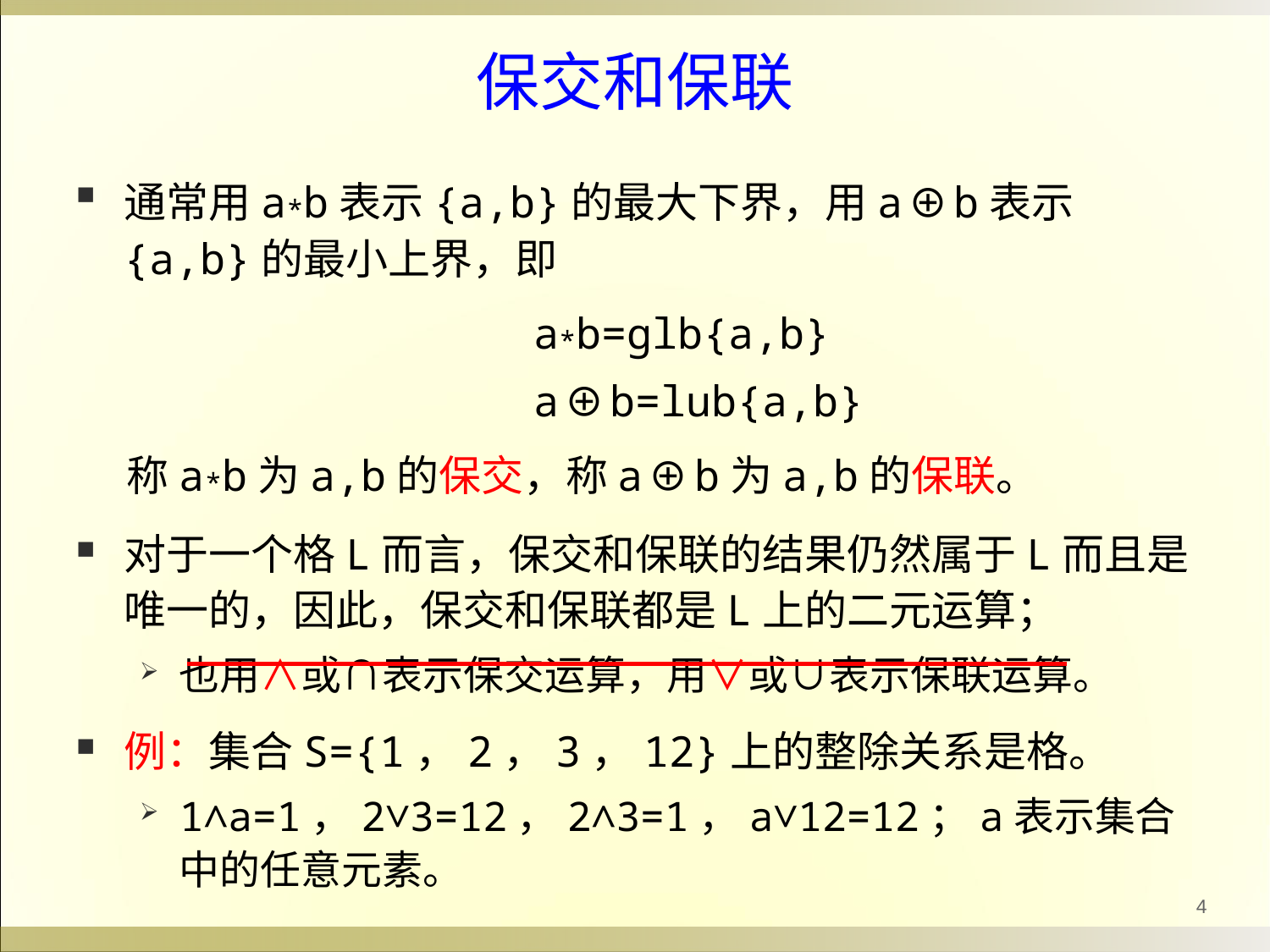

# 保交和保联
通常用a*b表示{a,b}的最大下界，用a⊕b表示{a,b}的最小上界，即
                  a*b=glb{a,b}
                  a⊕b=lub{a,b}
称a*b为a,b的保交，称a⊕b为a,b的保联。
对于一个格L而言，保交和保联的结果仍然属于L而且是唯一的，因此，保交和保联都是L上的二元运算；
也用∧或∩表示保交运算，用∨或∪表示保联运算。
例：集合S={1，2，3，12}上的整除关系是格。
1∧a=1，2∨3=12，2∧3=1，a∨12=12；a表示集合中的任意元素。
4